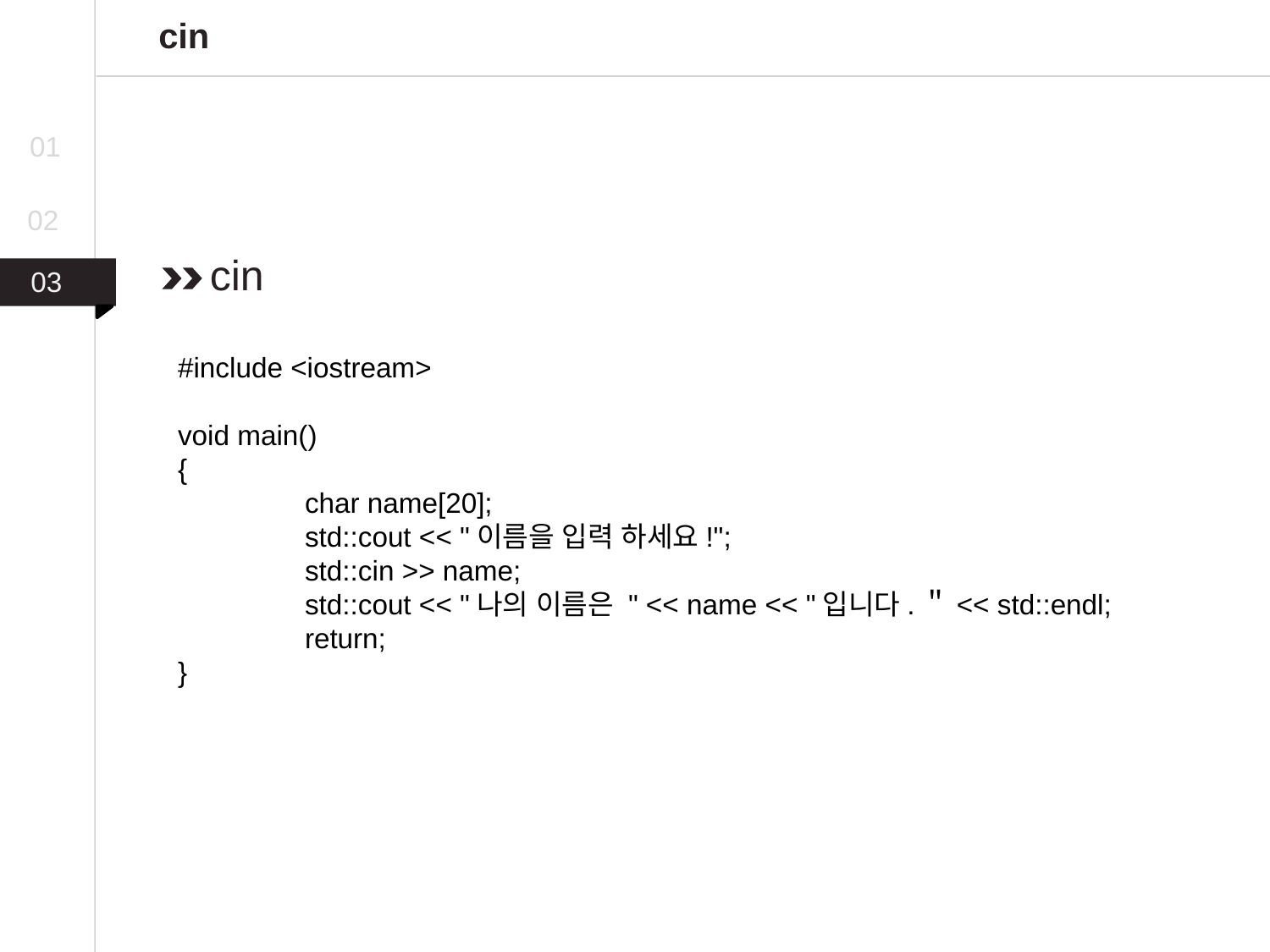

cin
01
02
 cin
03

03
02

#include <iostream>

void main()
{
	char name[20];
	std::cout << "이름을 입력 하세요!";
	std::cin >> name;
	std::cout << "나의 이름은 " << name << "입니다.＂<< std::endl;
	return;
}